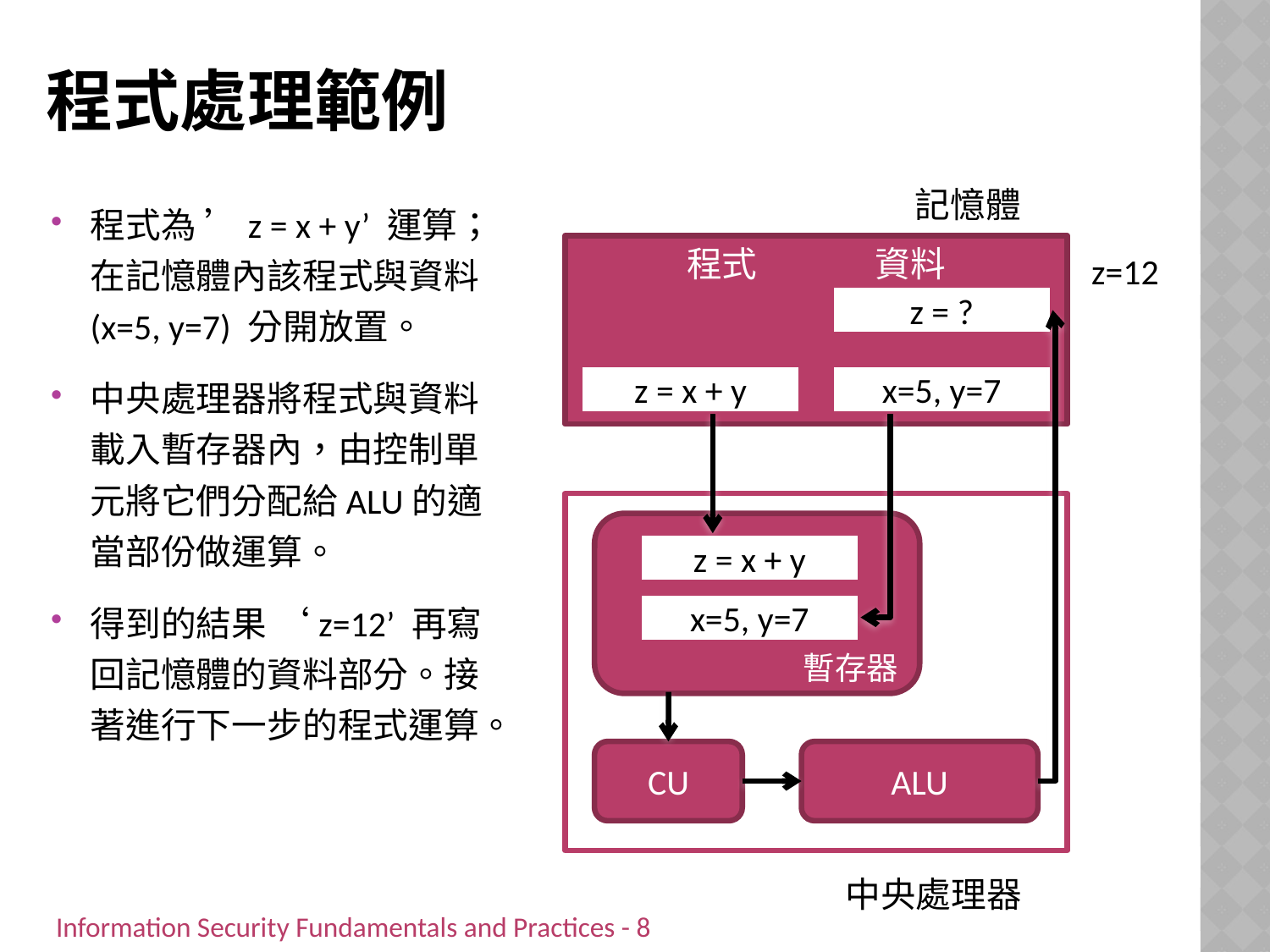

# 程式處理範例
記憶體
程式               資料
z=12
z = ?
z = x + y
x=5, y=7

暫存器
z = x + y
x=5, y=7
CU
ALU
中央處理器
程式為 ’z = x + y’ 運算；在記憶體內該程式與資料 (x=5, y=7) 分開放置。
中央處理器將程式與資料載入暫存器內，由控制單元將它們分配給ALU的適當部份做運算。
得到的結果 ‘z=12’ 再寫回記憶體的資料部分。接著進行下一步的程式運算。